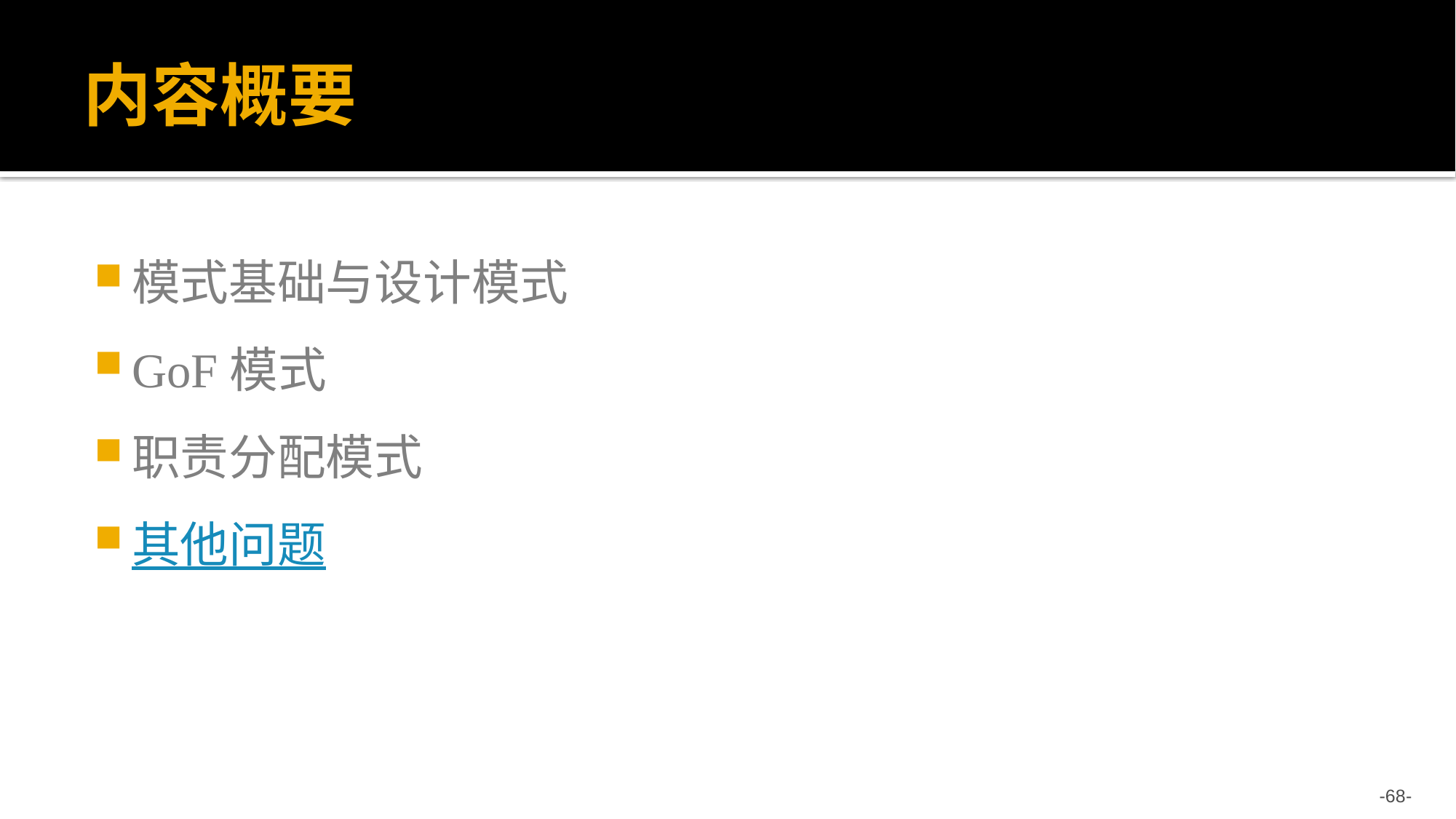

# 内容概要
模式基础与设计模式
GoF模式
职责分配模式
其他问题
-68-